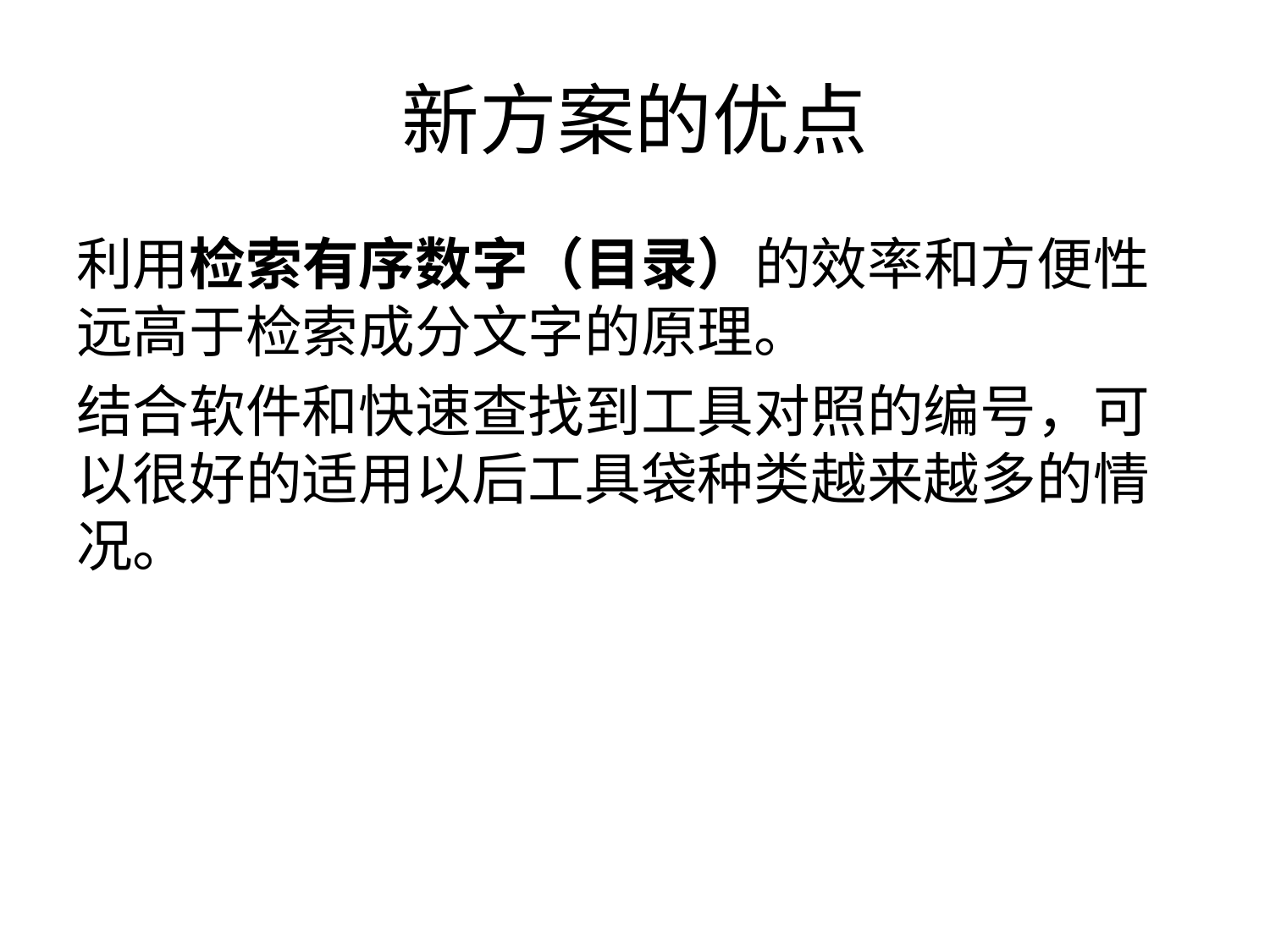

# 新方案的优点
利用检索有序数字（目录）的效率和方便性远高于检索成分文字的原理。
结合软件和快速查找到工具对照的编号，可以很好的适用以后工具袋种类越来越多的情况。